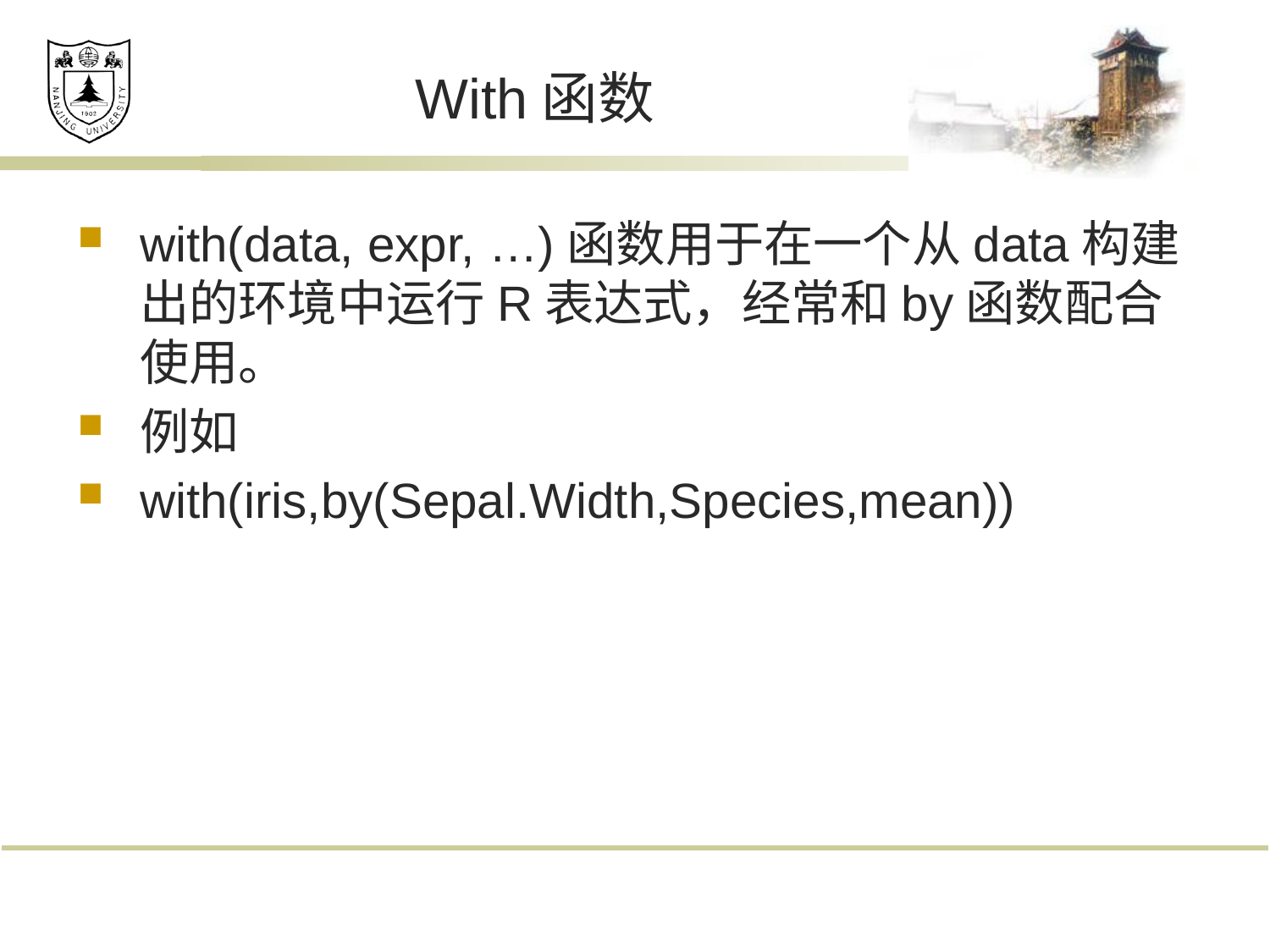

# With函数
with(data, expr, …)函数用于在一个从data构建出的环境中运行R表达式，经常和by函数配合使用。
例如
with(iris,by(Sepal.Width,Species,mean))